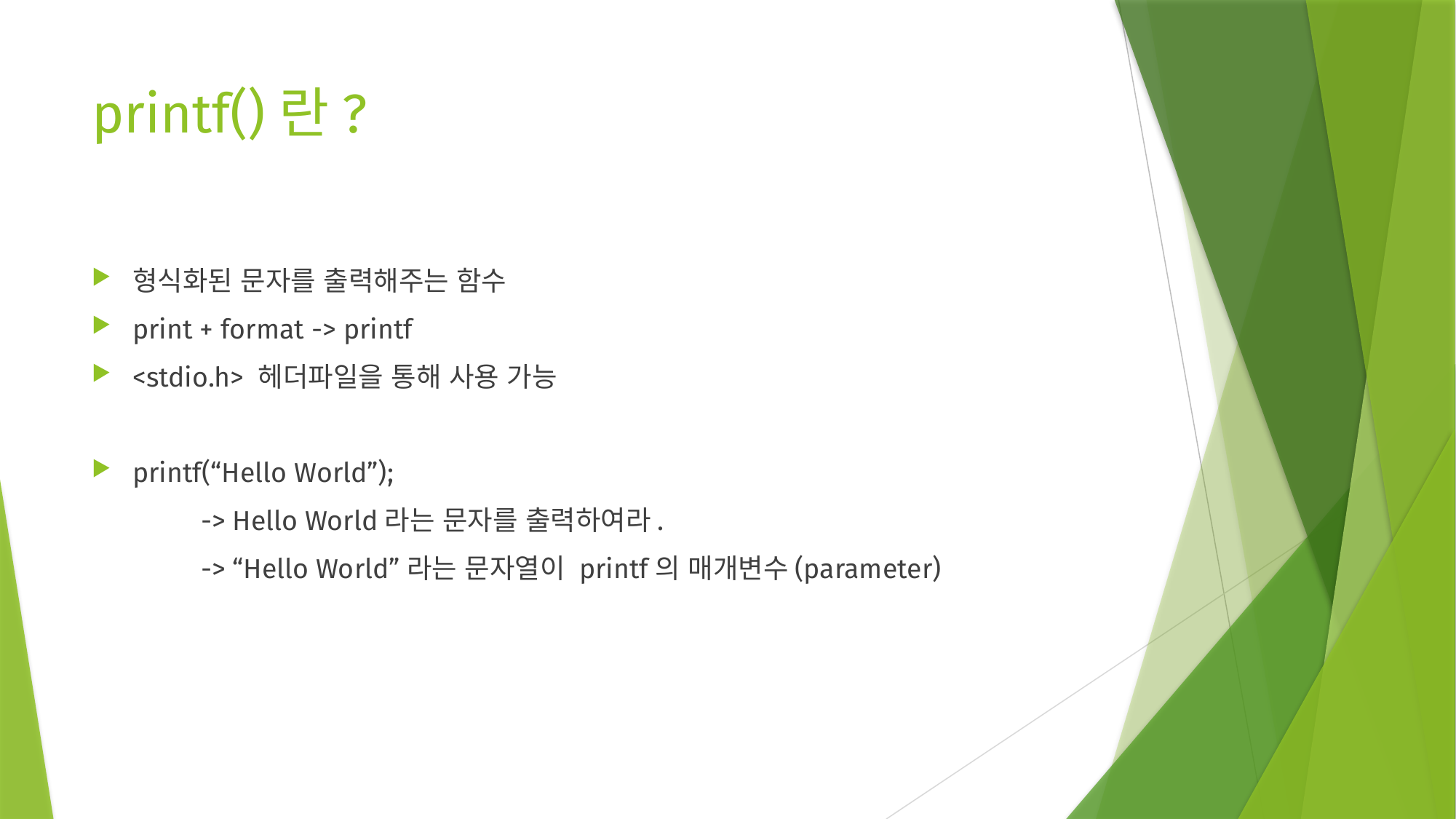

# printf()란?
형식화된 문자를 출력해주는 함수
print + format -> printf
<stdio.h> 헤더파일을 통해 사용 가능

printf(“Hello World”);
	-> Hello World라는 문자를 출력하여라.
	-> “Hello World”라는 문자열이 printf의 매개변수(parameter)